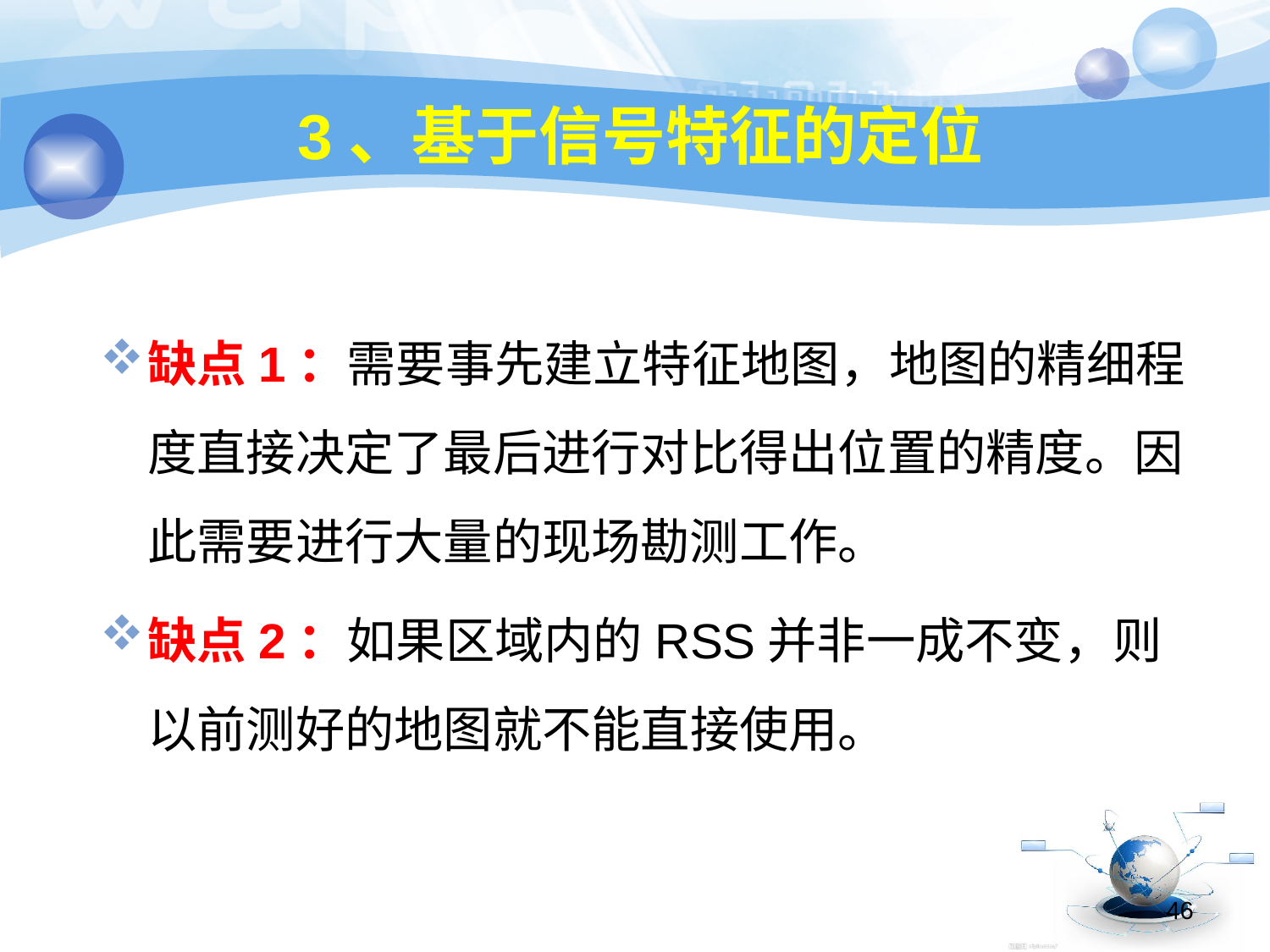

# 3、基于信号特征的定位
缺点1：需要事先建立特征地图，地图的精细程度直接决定了最后进行对比得出位置的精度。因此需要进行大量的现场勘测工作。
缺点2：如果区域内的RSS并非一成不变，则以前测好的地图就不能直接使用。
46